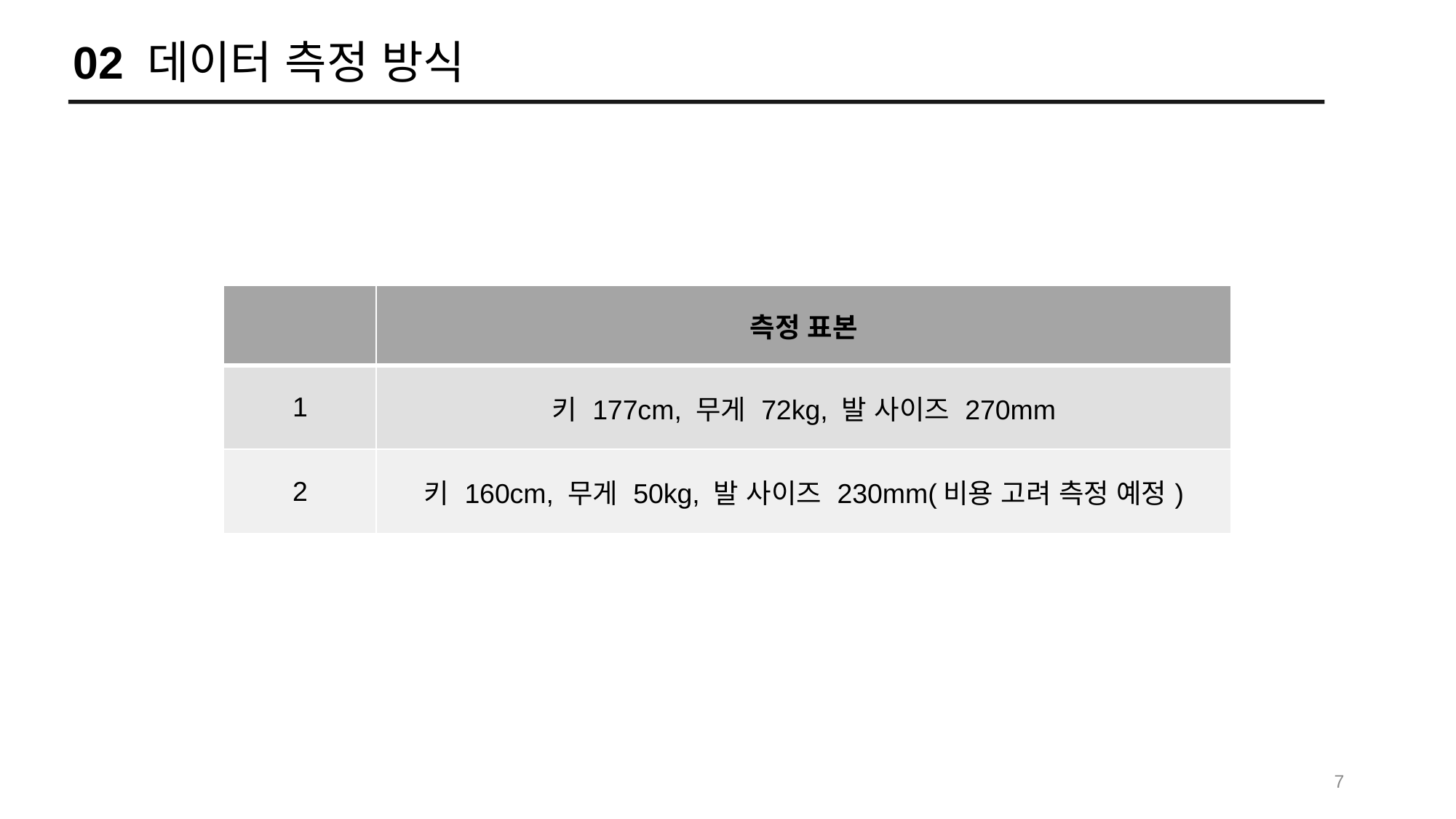

02 데이터 측정 방식

|  | 측정 표본 |
| --- | --- |
| 1 | 키 177cm, 무게 72kg, 발 사이즈 270mm |
| 2 | 키 160cm, 무게 50kg, 발 사이즈 230mm(비용 고려 측정 예정) |
7